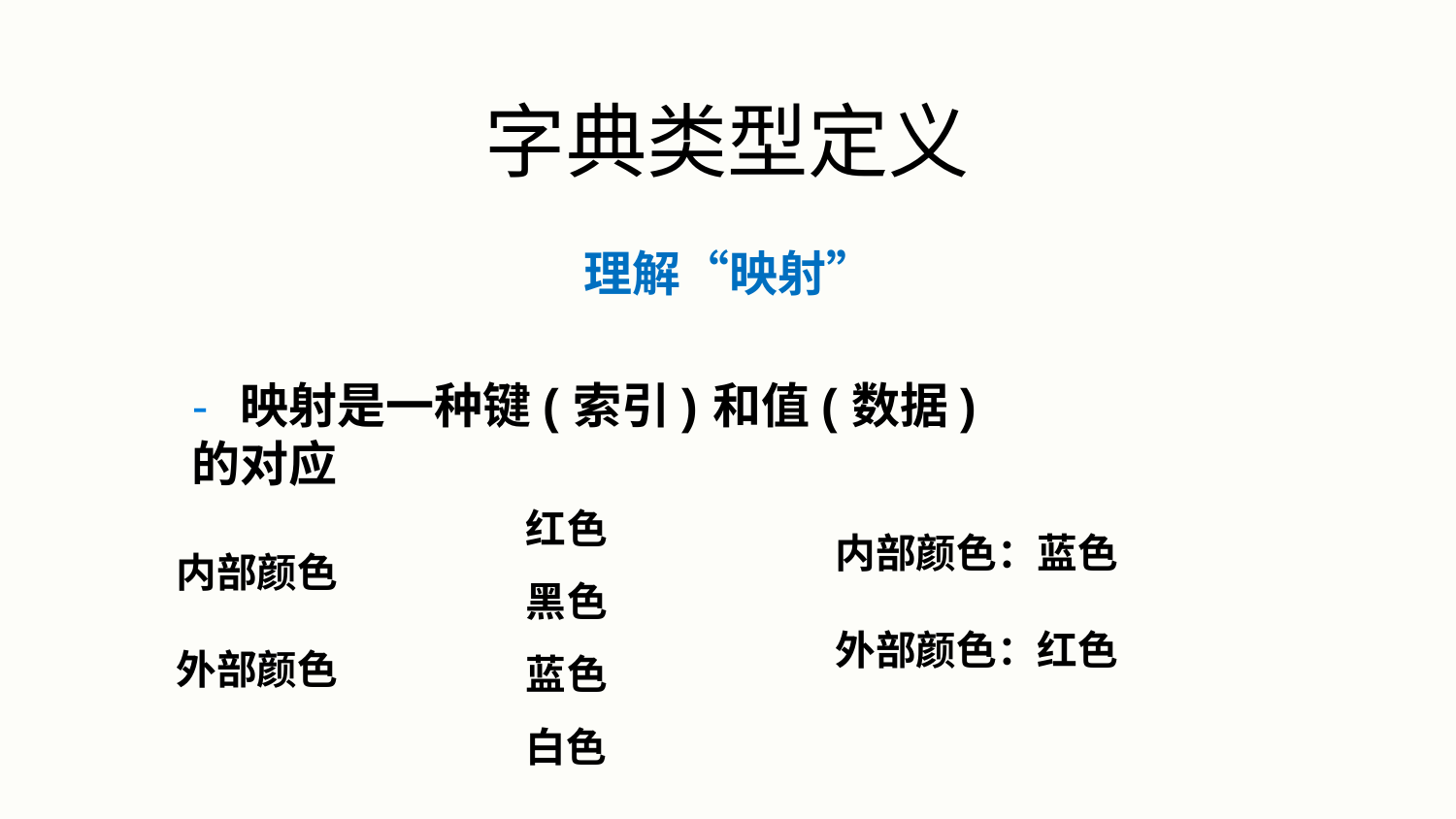

# 字典类型定义
理解“映射”

- 映射是一种键(索引)和值(数据)的对应
红色 黑色 蓝色 白色
内部颜色：蓝色
内部颜色
外部颜色：红色
外部颜色